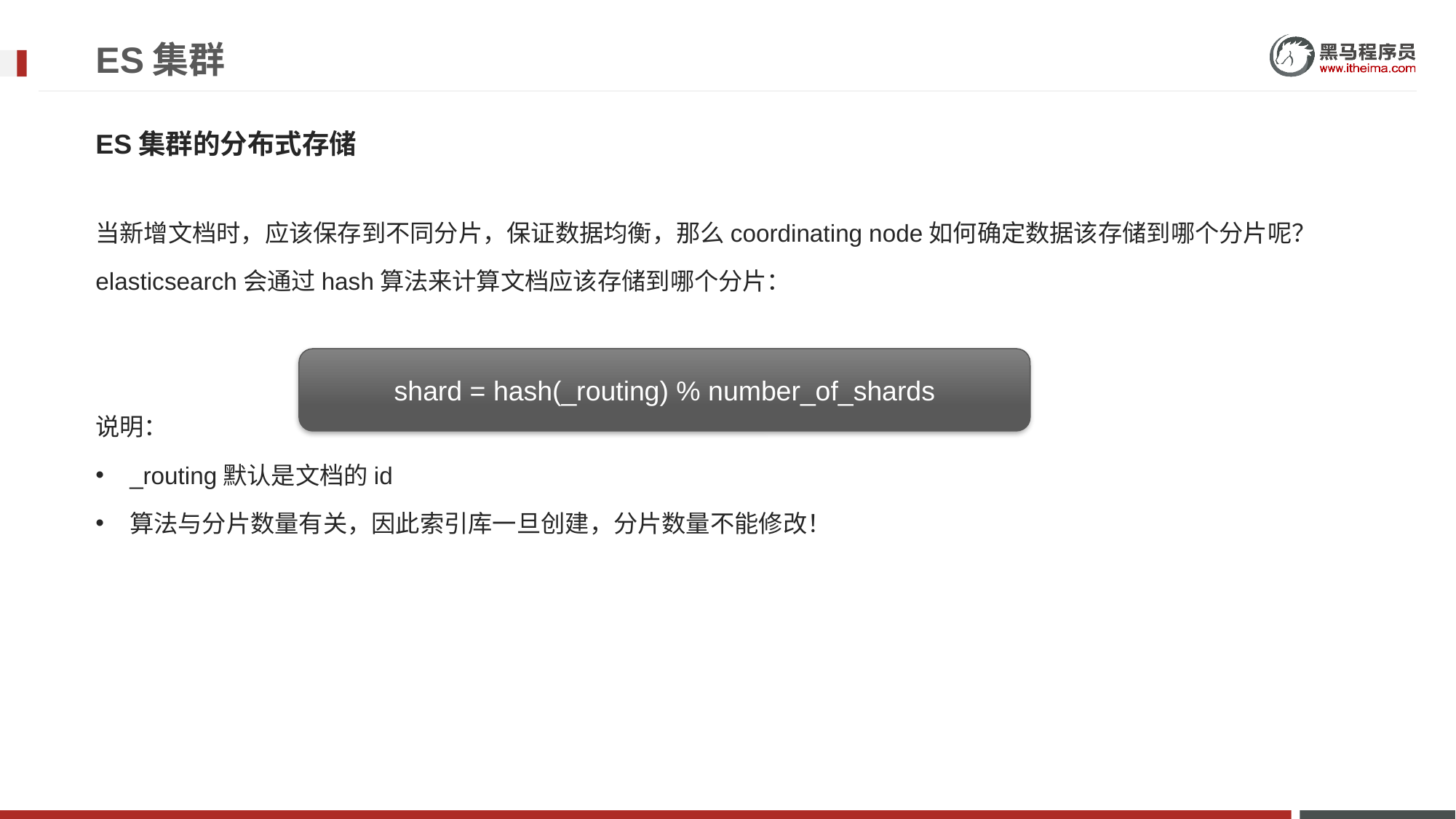

# ES集群
ES集群的分布式存储
当新增文档时，应该保存到不同分片，保证数据均衡，那么coordinating node如何确定数据该存储到哪个分片呢？
elasticsearch会通过hash算法来计算文档应该存储到哪个分片：

说明：
_routing默认是文档的id
算法与分片数量有关，因此索引库一旦创建，分片数量不能修改！
shard = hash(_routing) % number_of_shards